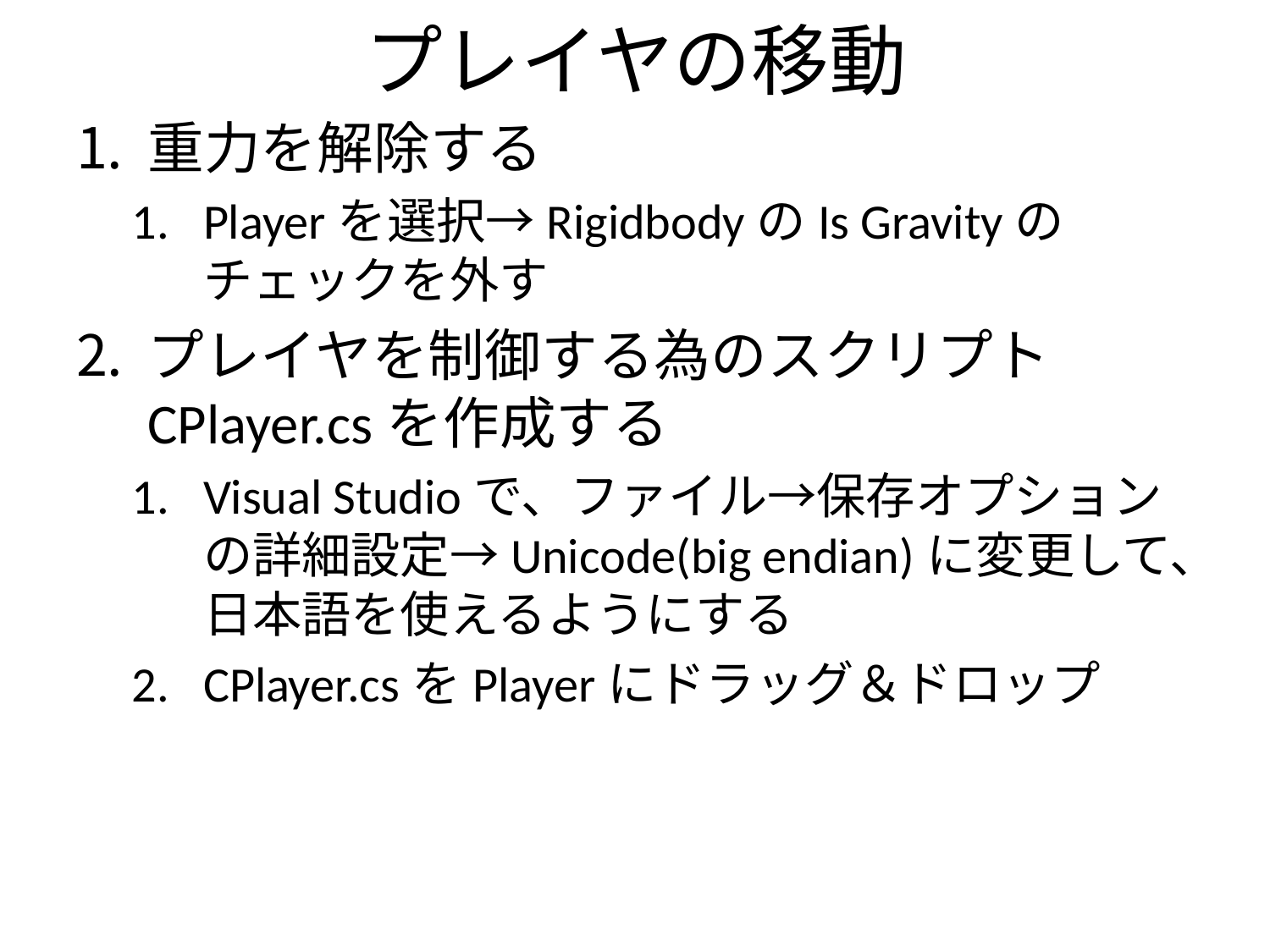

# プレイヤの移動
重力を解除する
Playerを選択→RigidbodyのIs Gravityのチェックを外す
プレイヤを制御する為のスクリプトCPlayer.csを作成する
Visual Studioで、ファイル→保存オプションの詳細設定→Unicode(big endian)に変更して、日本語を使えるようにする
CPlayer.csをPlayerにドラッグ＆ドロップ